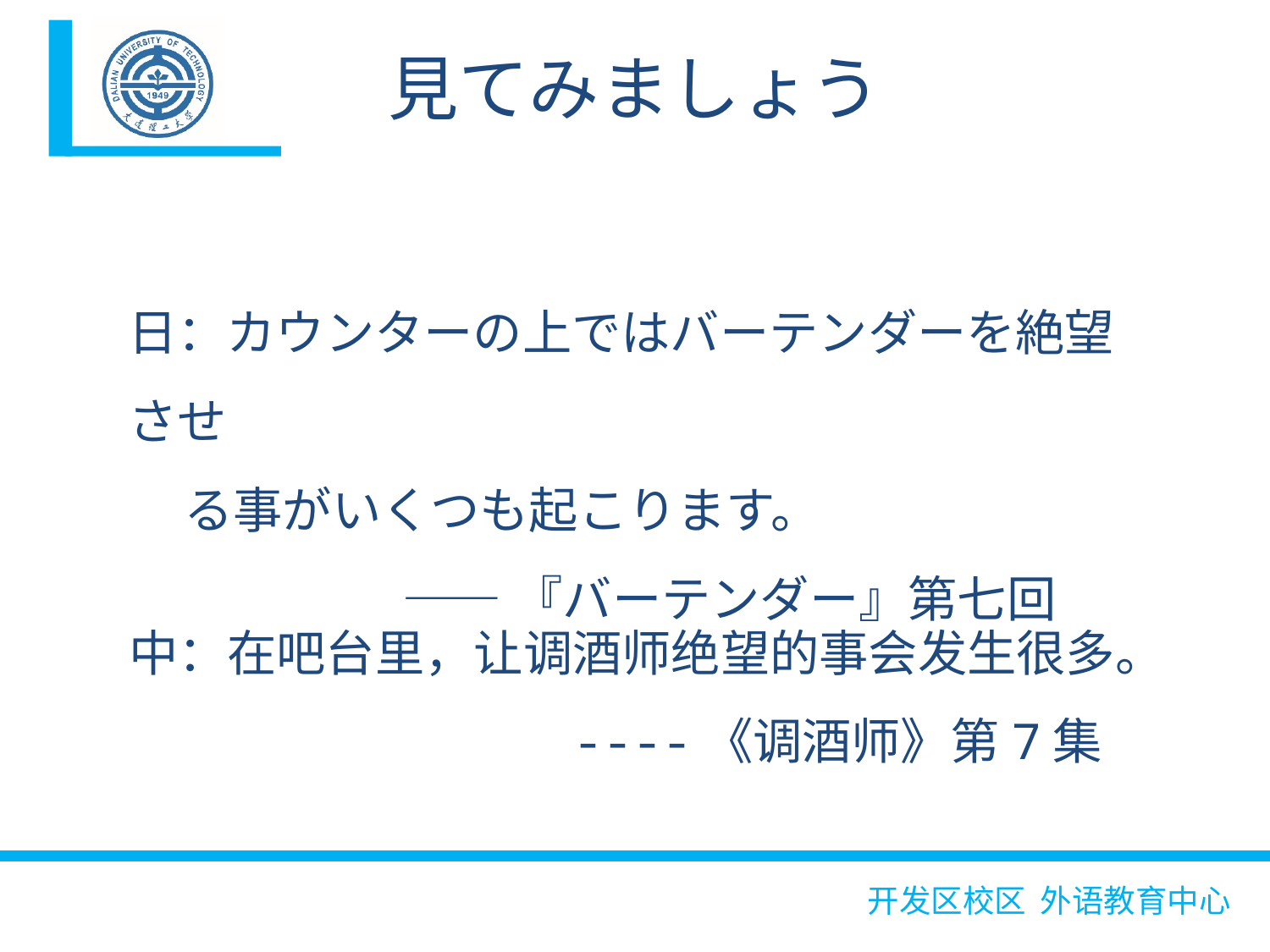

見てみましょう
日：カウンターの上ではバーテンダーを絶望させ
    る事がいくつも起こります。
                         ――『バーテンダー』第七回
中：在吧台里，让调酒师绝望的事会发生很多。
               ----《调酒师》第7集